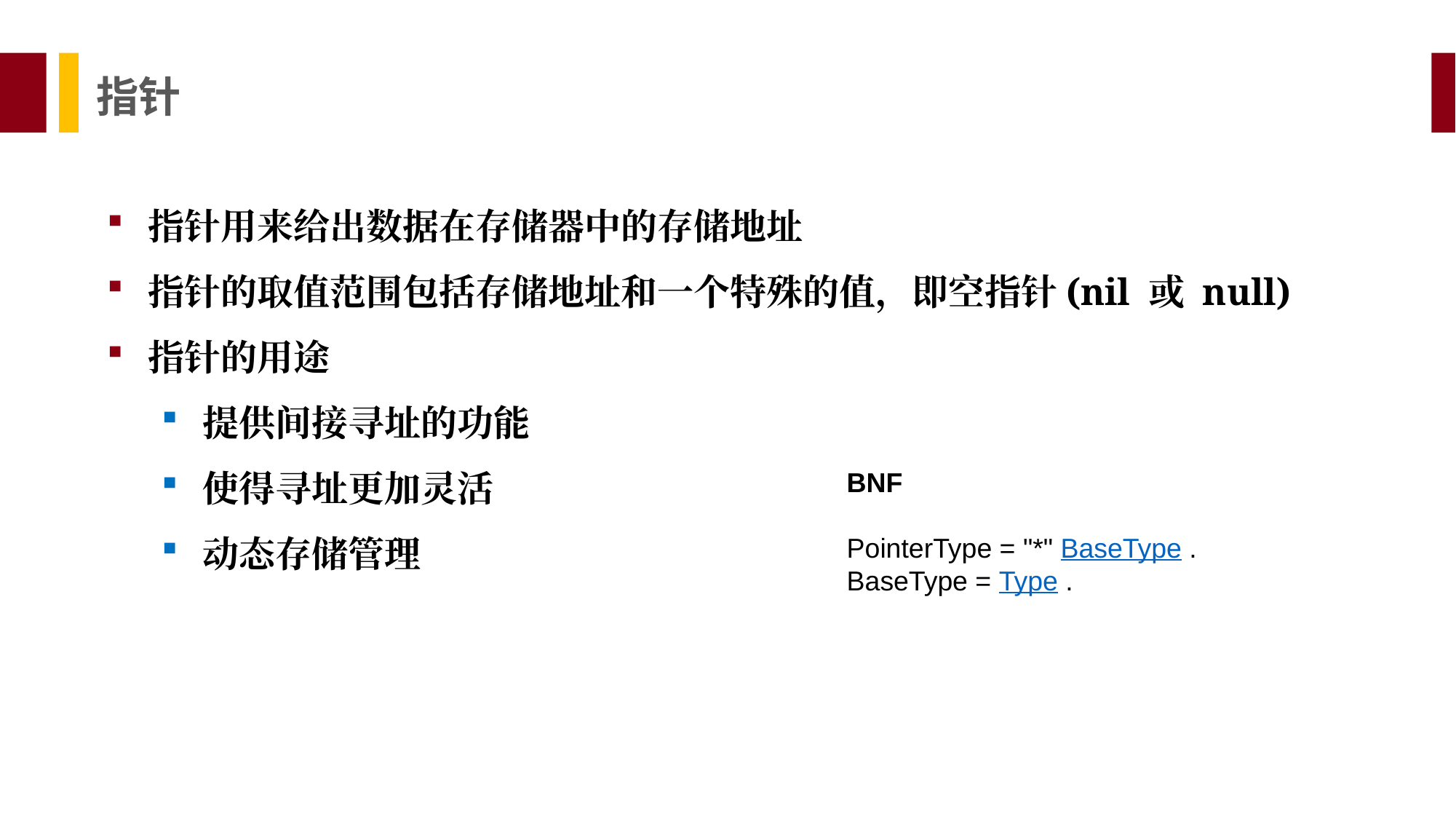

指针
指针用来给出数据在存储器中的存储地址
指针的取值范围包括存储地址和一个特殊的值，即空指针(nil 或 null)
指针的用途
提供间接寻址的功能
使得寻址更加灵活
动态存储管理

BNF

PointerType = "*" BaseType .
BaseType = Type .